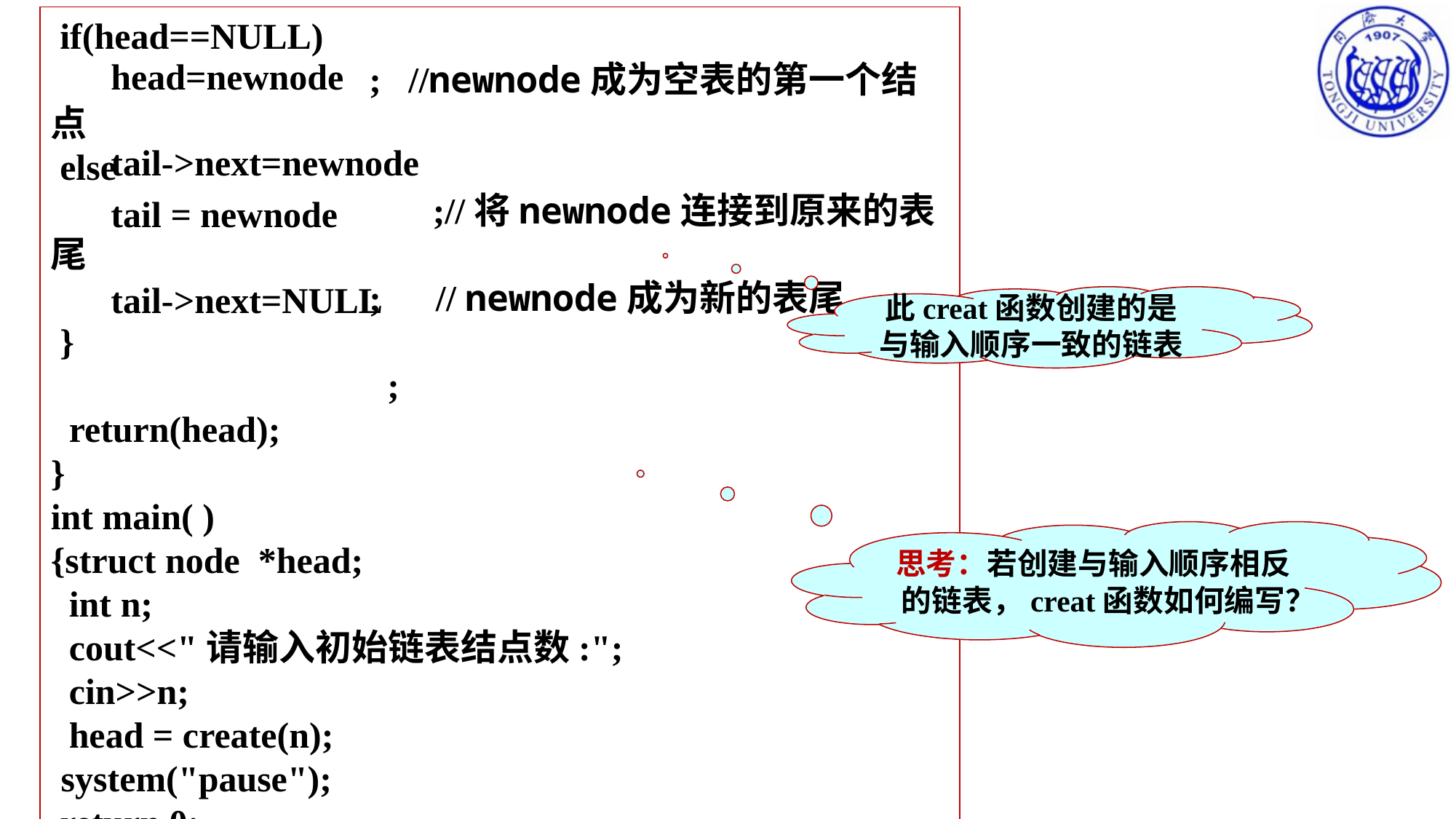

if(head==NULL)
                                   ;   //newnode成为空表的第一个结点
 else
                                          ;//将newnode连接到原来的表尾
                                   ;      // newnode成为新的表尾
 }
                                     ;
  return(head);
}
int main( )
{struct node  *head;
  int n;
  cout<<"请输入初始链表结点数:";
  cin>>n;
  head = create(n);
 system("pause");
 return 0;
}
head=newnode
tail->next=newnode
tail = newnode
tail->next=NULL
此creat函数创建的是与输入顺序一致的链表
思考：若创建与输入顺序相反的链表，creat函数如何编写？